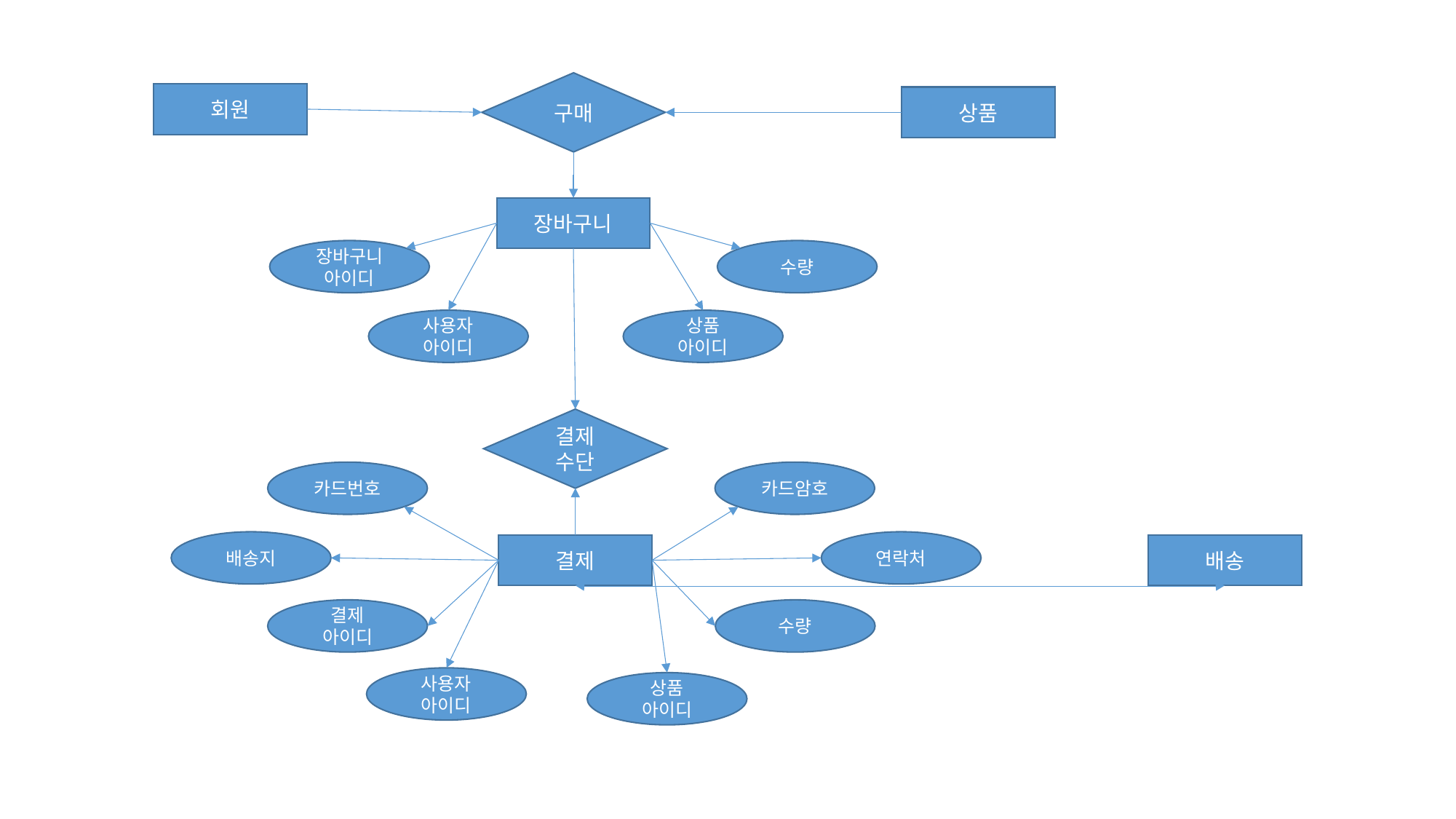

구매
회원
상품
장바구니
장바구니
아이디
수량
사용자
아이디
상품
아이디
결제
수단
카드번호
카드암호
배송지
연락처
결제
배송
수량
결제
아이디
사용자
아이디
상품
아이디